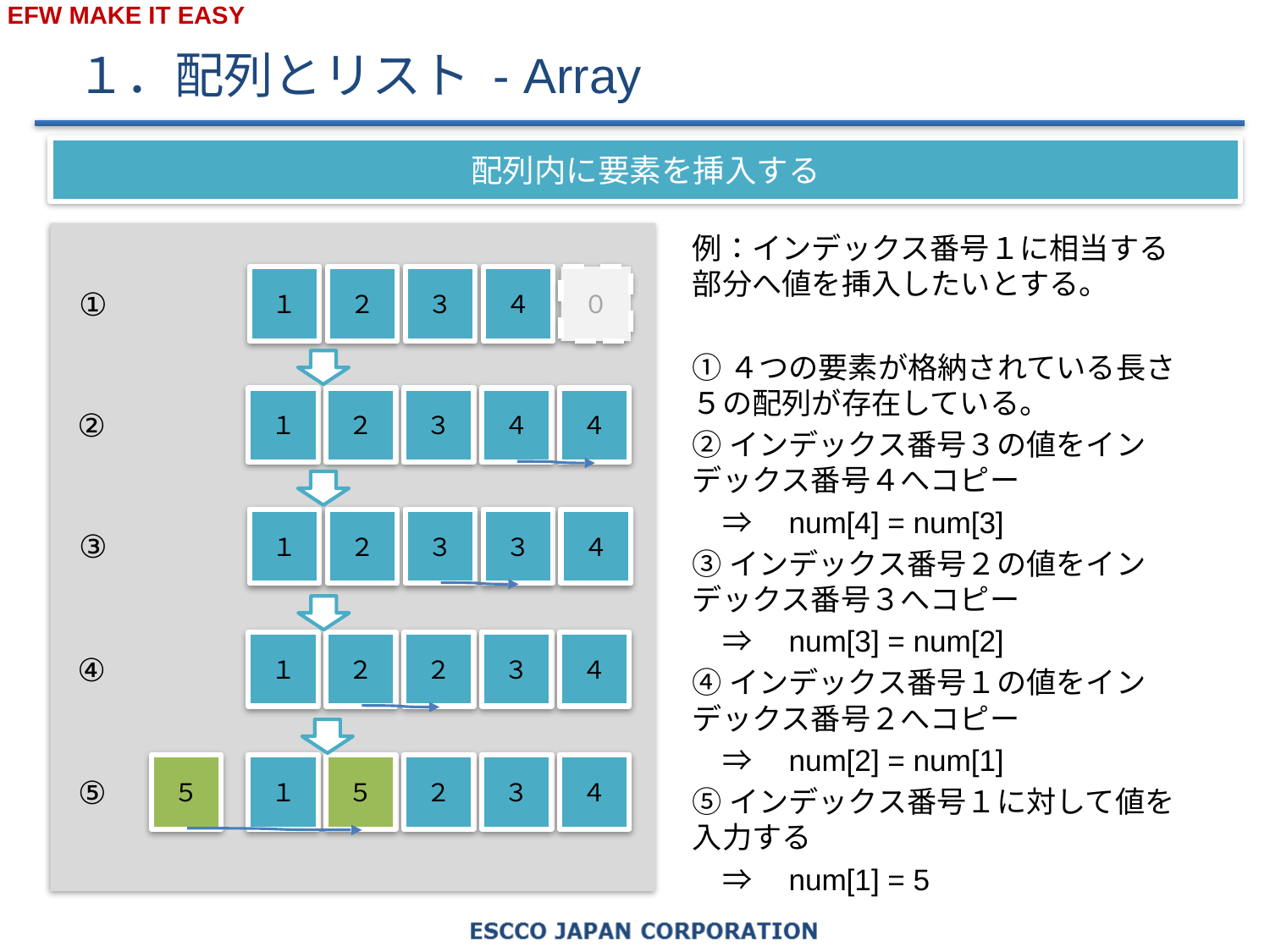

# １．配列とリスト - Array
配列内に要素を挿入する

１
２
３
４
０

１
２
３
４
４

１
２
３
３
４

１
２
２
３
４

５
１
５
２
３
４
例：インデックス番号１に相当する部分へ値を挿入したいとする。

①４つの要素が格納されている長さ５の配列が存在している。
②インデックス番号３の値をインデックス番号４へコピー
　⇒　num[4] = num[3]
③インデックス番号２の値をインデックス番号３へコピー
　⇒　num[3] = num[2]
④インデックス番号１の値をインデックス番号２へコピー
　⇒　num[2] = num[1]
⑤インデックス番号１に対して値を入力する
　⇒　num[1] = 5

①
②
③
④
⑤